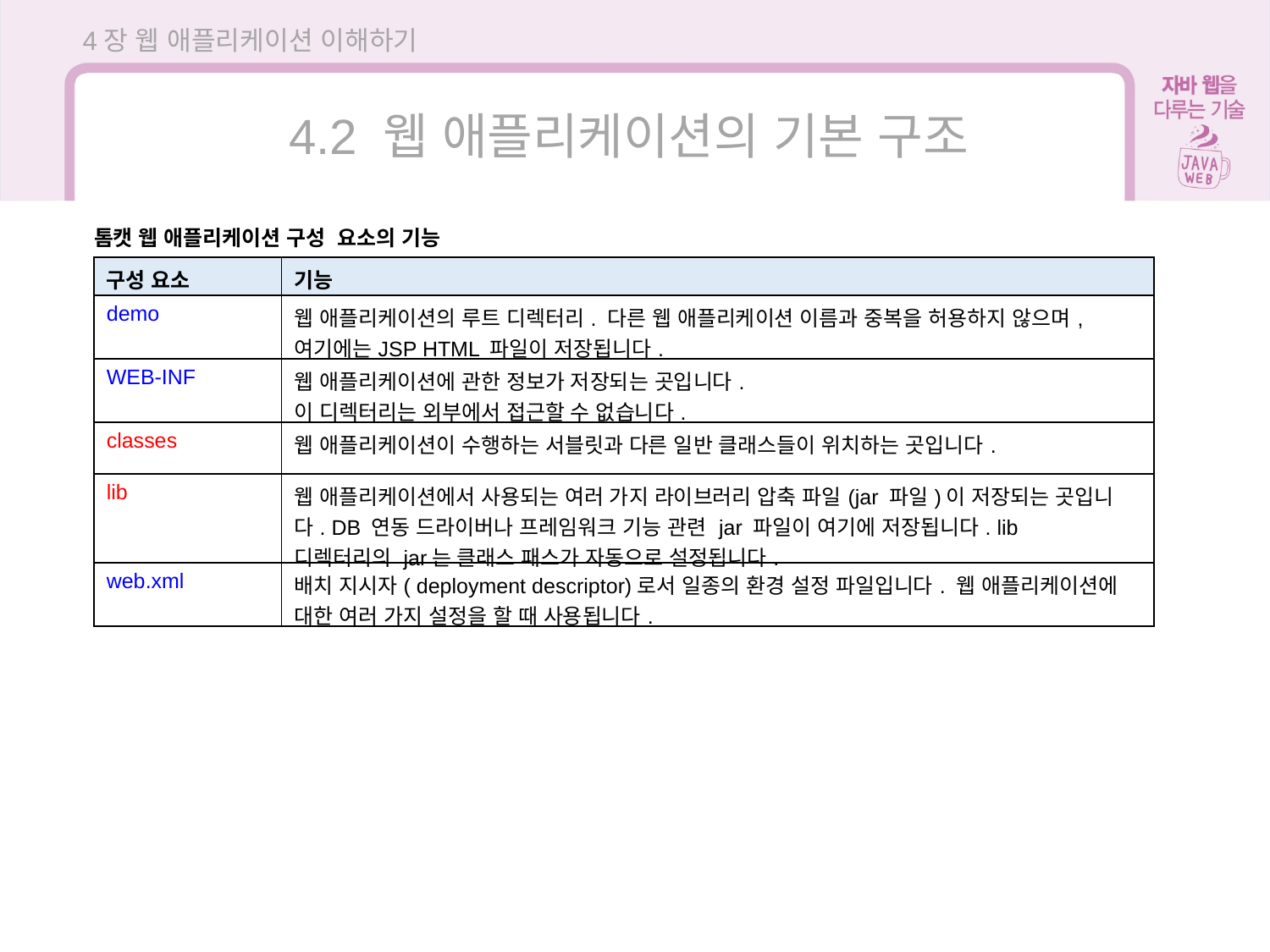

4장 웹 애플리케이션 이해하기
4.2 웹 애플리케이션의 기본 구조
톰캣 웹 애플리케이션 구성  요소의 기능
| 구성 요소 | 기능 |
| --- | --- |
| demo | 웹 애플리케이션의 루트 디렉터리. 다른 웹 애플리케이션 이름과 중복을 허용하지 않으며, 여기에는JSP HTML 파일이 저장됩니다. |
| WEB-INF | 웹 애플리케이션에 관한 정보가 저장되는 곳입니다. 이 디렉터리는 외부에서 접근할 수 없습니다. |
| classes | 웹 애플리케이션이 수행하는 서블릿과 다른 일반 클래스들이 위치하는 곳입니다. |
| lib | 웹 애플리케이션에서 사용되는 여러 가지 라이브러리 압축 파일(jar 파일)이 저장되는 곳입니다. DB 연동 드라이버나 프레임워크 기능 관련 jar 파일이 여기에 저장됩니다. lib 디렉터리의 jar는 클래스 패스가 자동으로 설정됩니다. |
| web.xml | 배치 지시자( deployment descriptor)로서 일종의 환경 설정 파일입니다. 웹 애플리케이션에 대한 여러 가지 설정을 할 때 사용됩니다. |